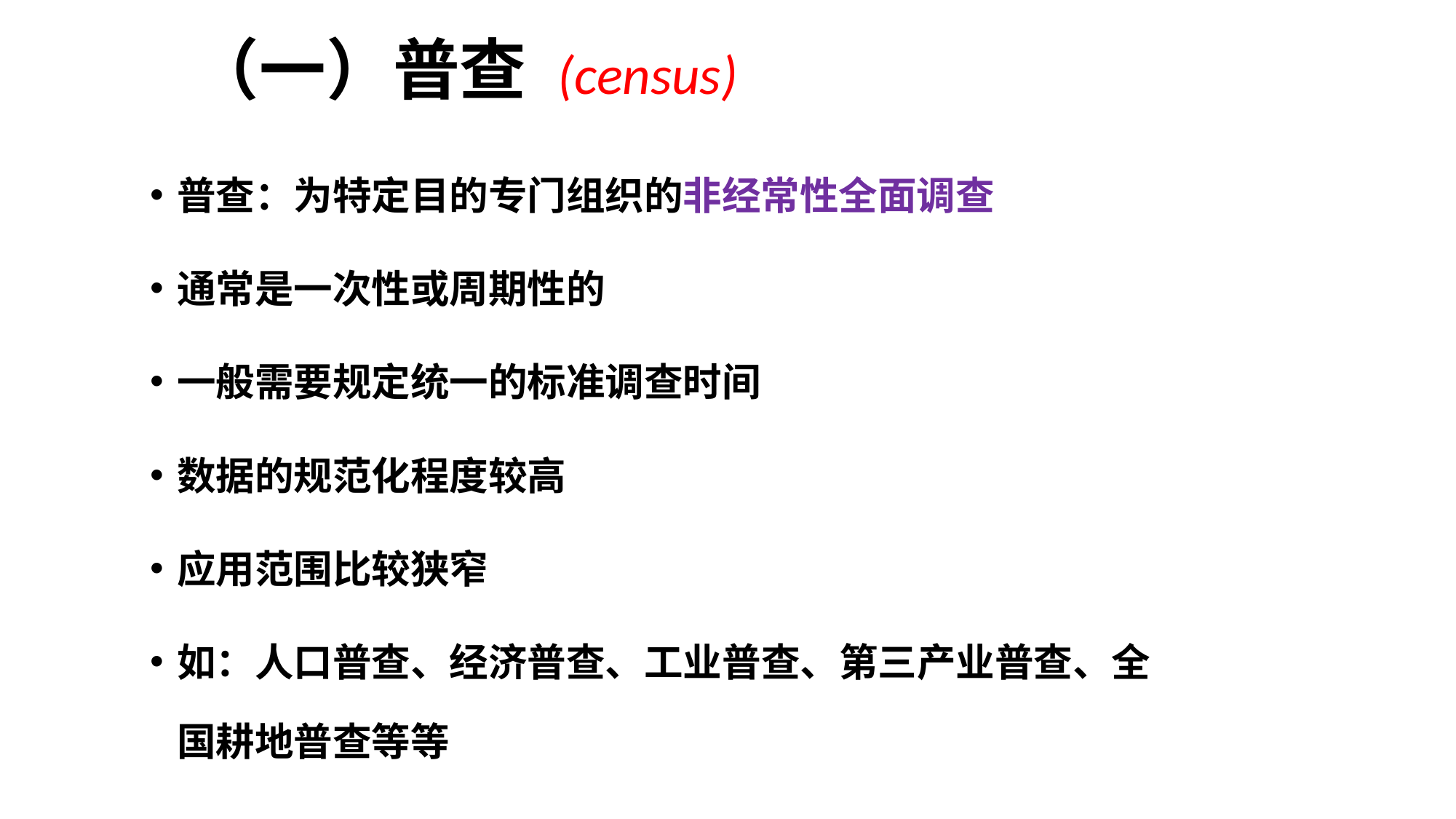

# （一）普查 (census)
普查：为特定目的专门组织的非经常性全面调查
通常是一次性或周期性的
一般需要规定统一的标准调查时间
数据的规范化程度较高
应用范围比较狭窄
如：人口普查、经济普查、工业普查、第三产业普查、全国耕地普查等等